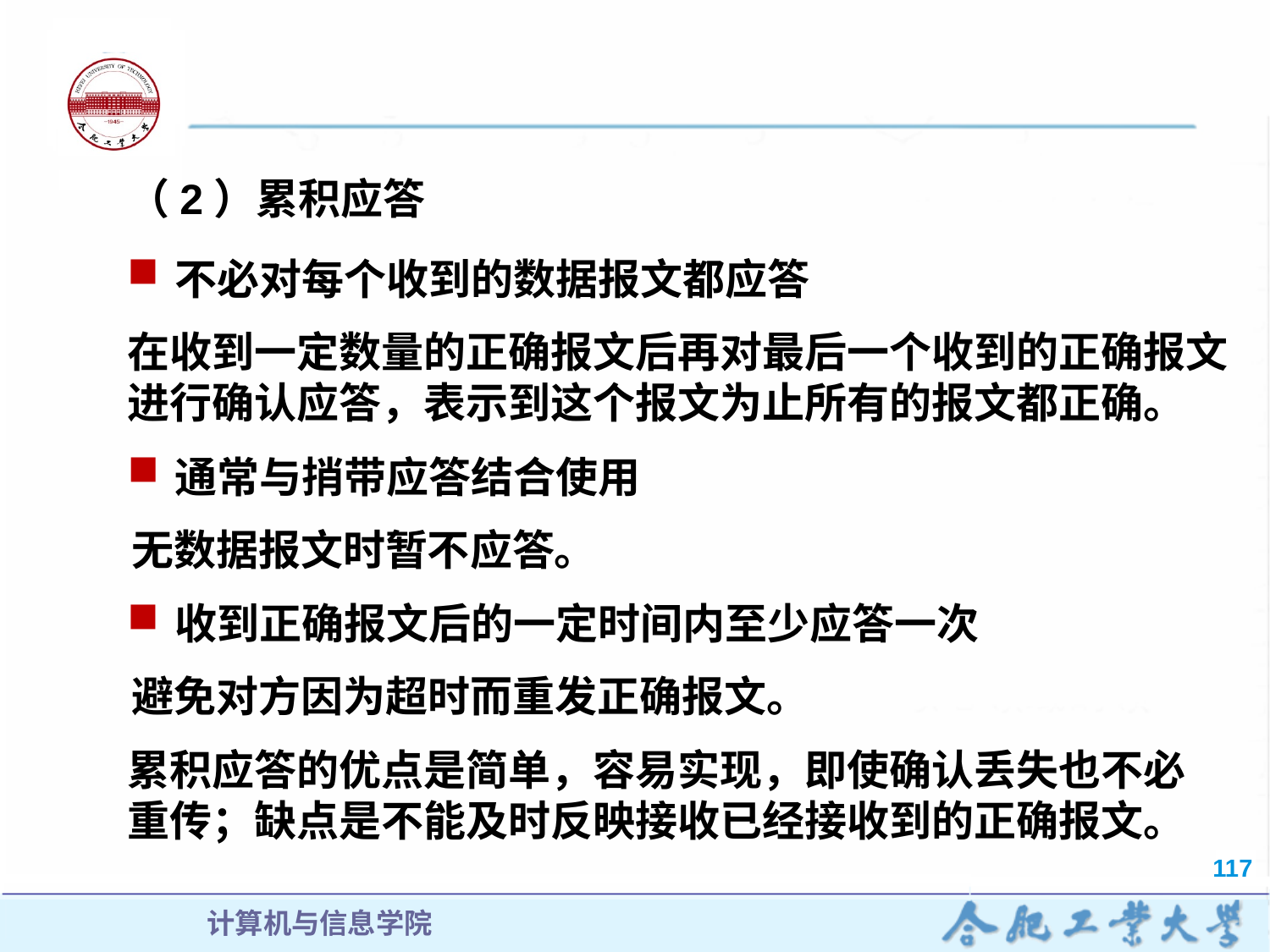

（2）累积应答
不必对每个收到的数据报文都应答
在收到一定数量的正确报文后再对最后一个收到的正确报文进行确认应答，表示到这个报文为止所有的报文都正确。
通常与捎带应答结合使用
无数据报文时暂不应答。
收到正确报文后的一定时间内至少应答一次
避免对方因为超时而重发正确报文。
累积应答的优点是简单，容易实现，即使确认丢失也不必重传；缺点是不能及时反映接收已经接收到的正确报文。